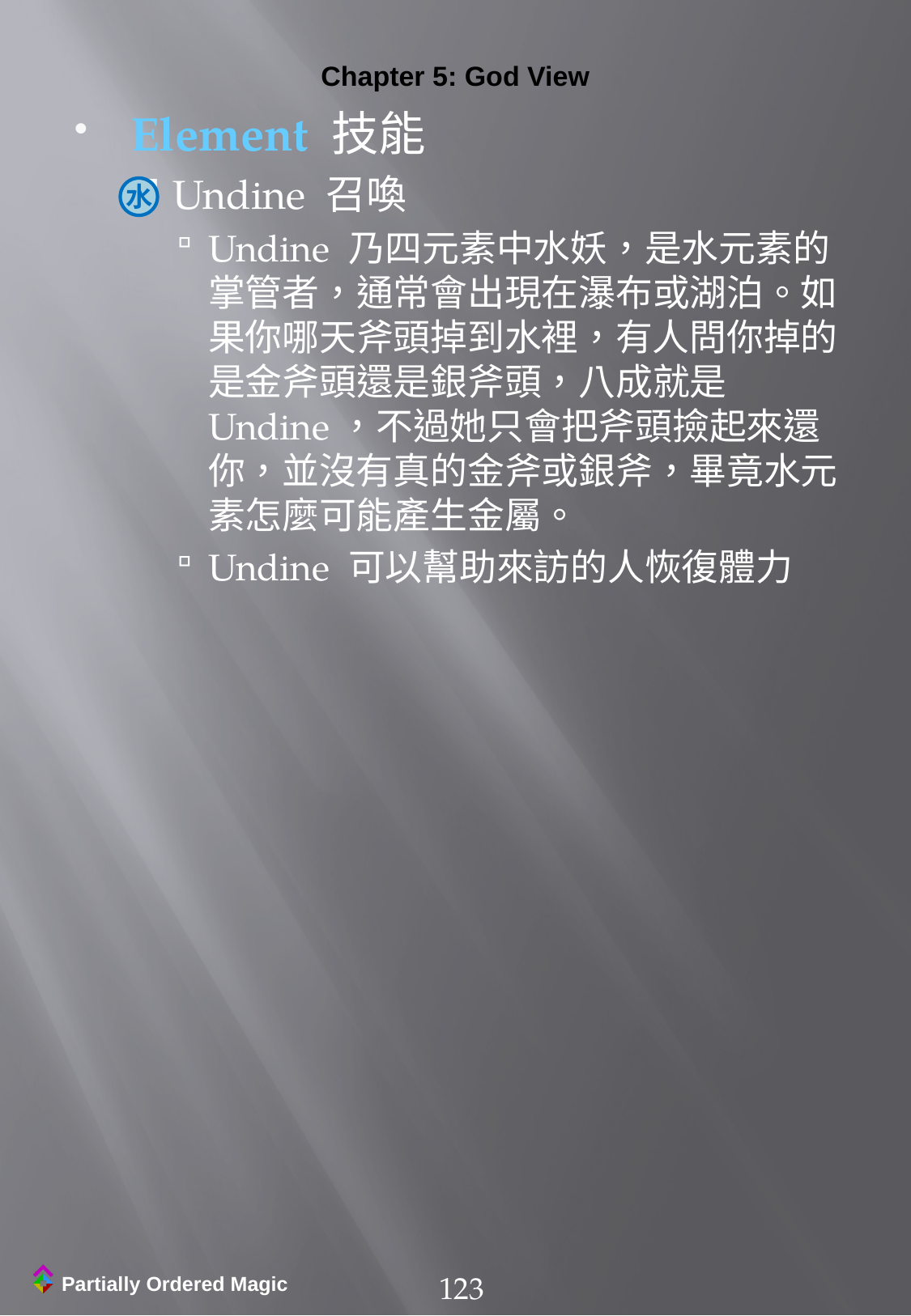

# Chapter 5: God View
Element 技能
Undine 召喚
Undine 乃四元素中水妖，是水元素的掌管者，通常會出現在瀑布或湖泊。如果你哪天斧頭掉到水裡，有人問你掉的是金斧頭還是銀斧頭，八成就是Undine，不過她只會把斧頭撿起來還你，並沒有真的金斧或銀斧，畢竟水元素怎麼可能產生金屬。
Undine 可以幫助來訪的人恢復體力
水